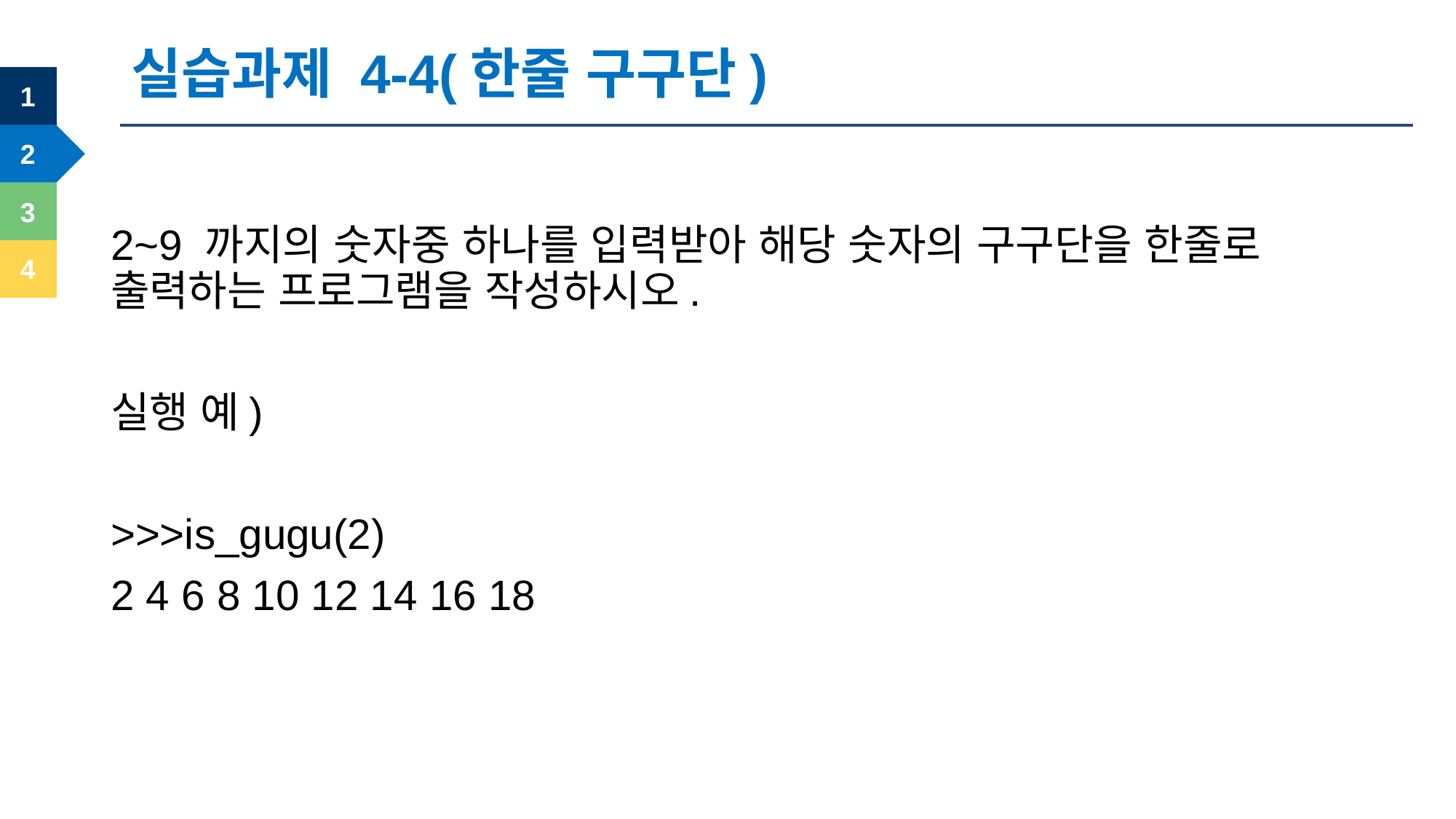

실습과제 4-4(한줄 구구단)
2~9 까지의 숫자중 하나를 입력받아 해당 숫자의 구구단을 한줄로 출력하는 프로그램을 작성하시오.

실행 예)

>>>is_gugu(2)
2 4 6 8 10 12 14 16 18